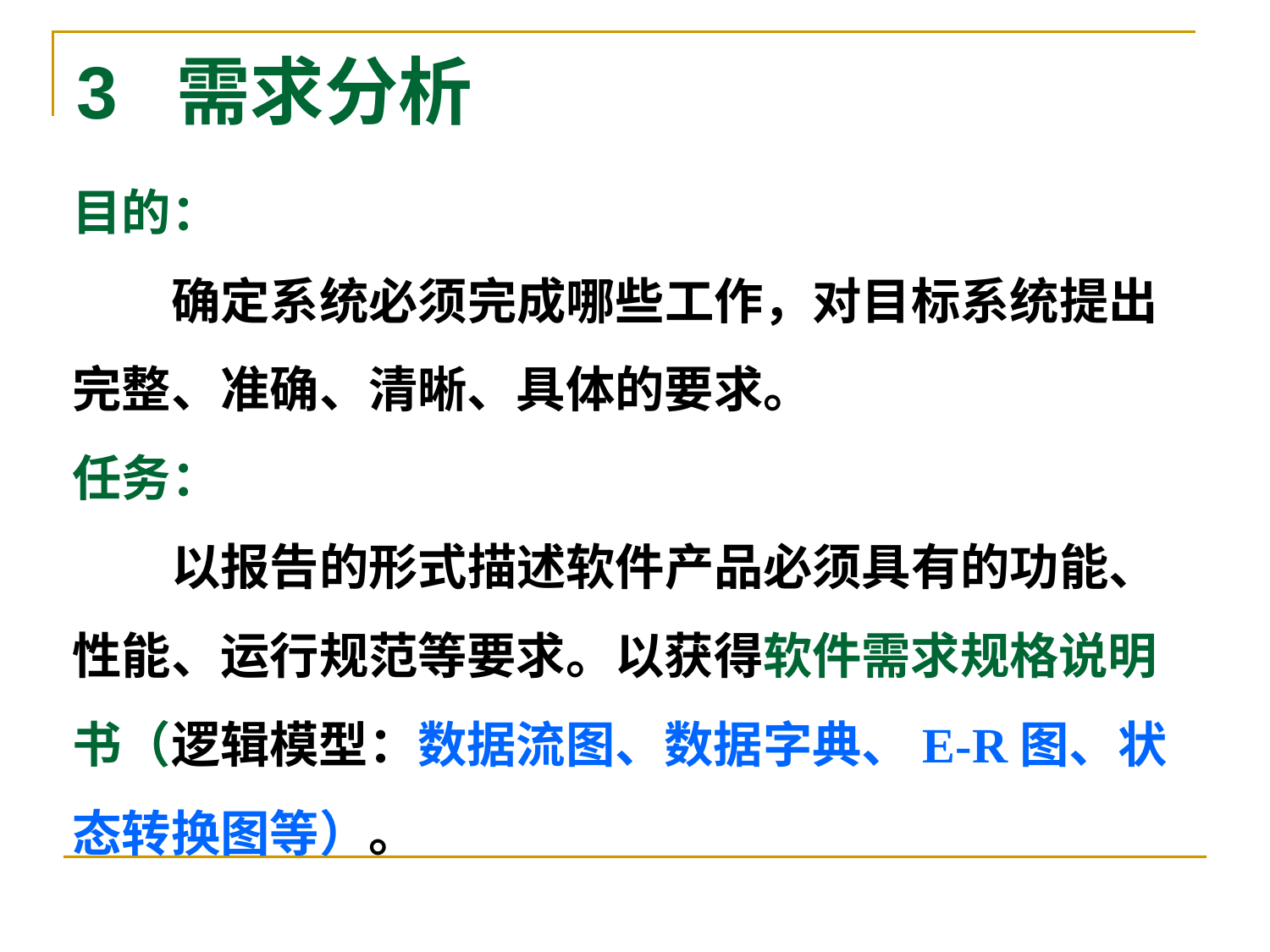

# 3  需求分析
目的：
确定系统必须完成哪些工作，对目标系统提出完整、准确、清晰、具体的要求。
任务：
以报告的形式描述软件产品必须具有的功能、性能、运行规范等要求。以获得软件需求规格说明书（逻辑模型：数据流图、数据字典、E-R图、状态转换图等）。